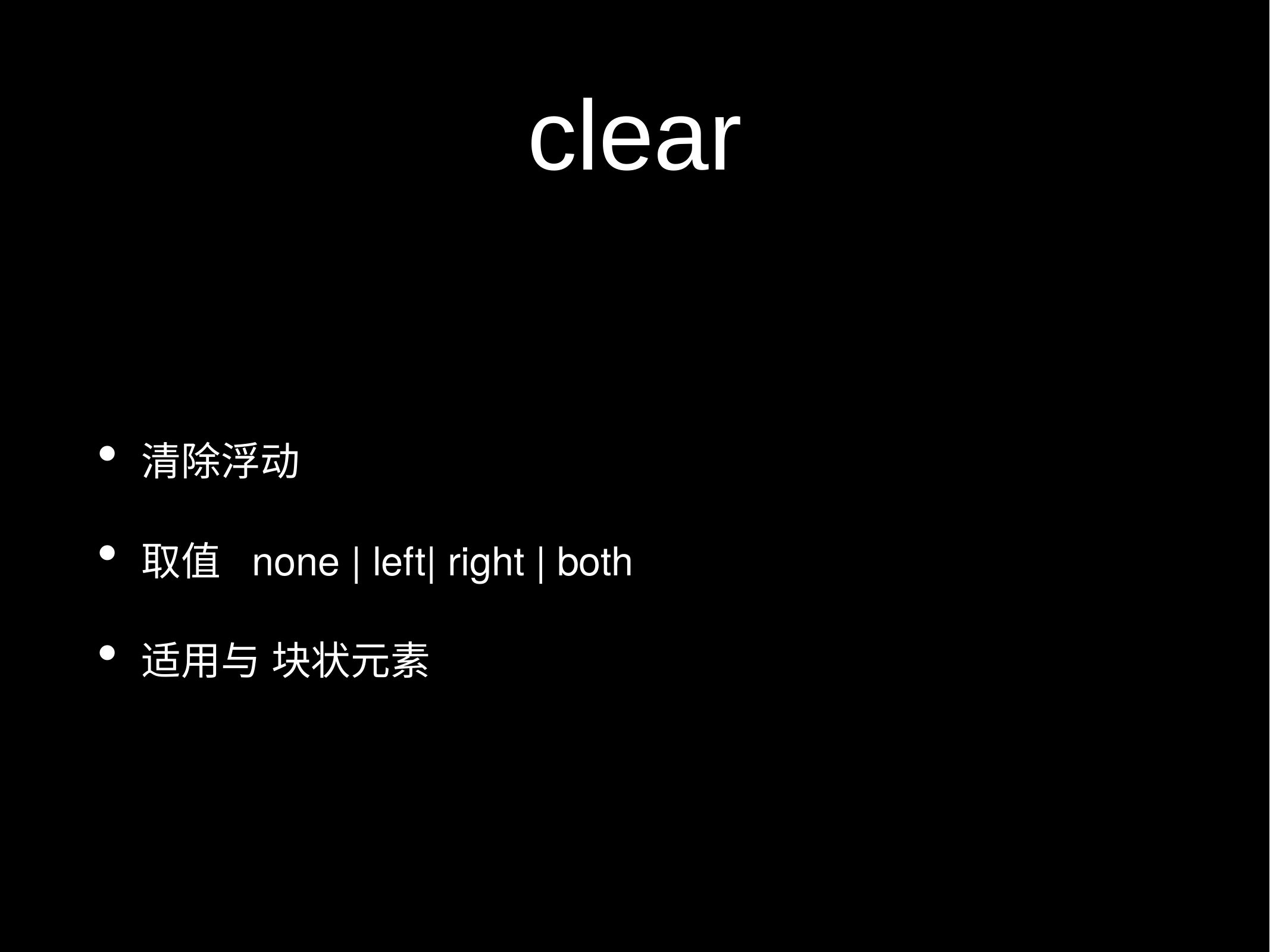

# clear
清除浮动
取值  none | left| right | both
适用与 块状元素